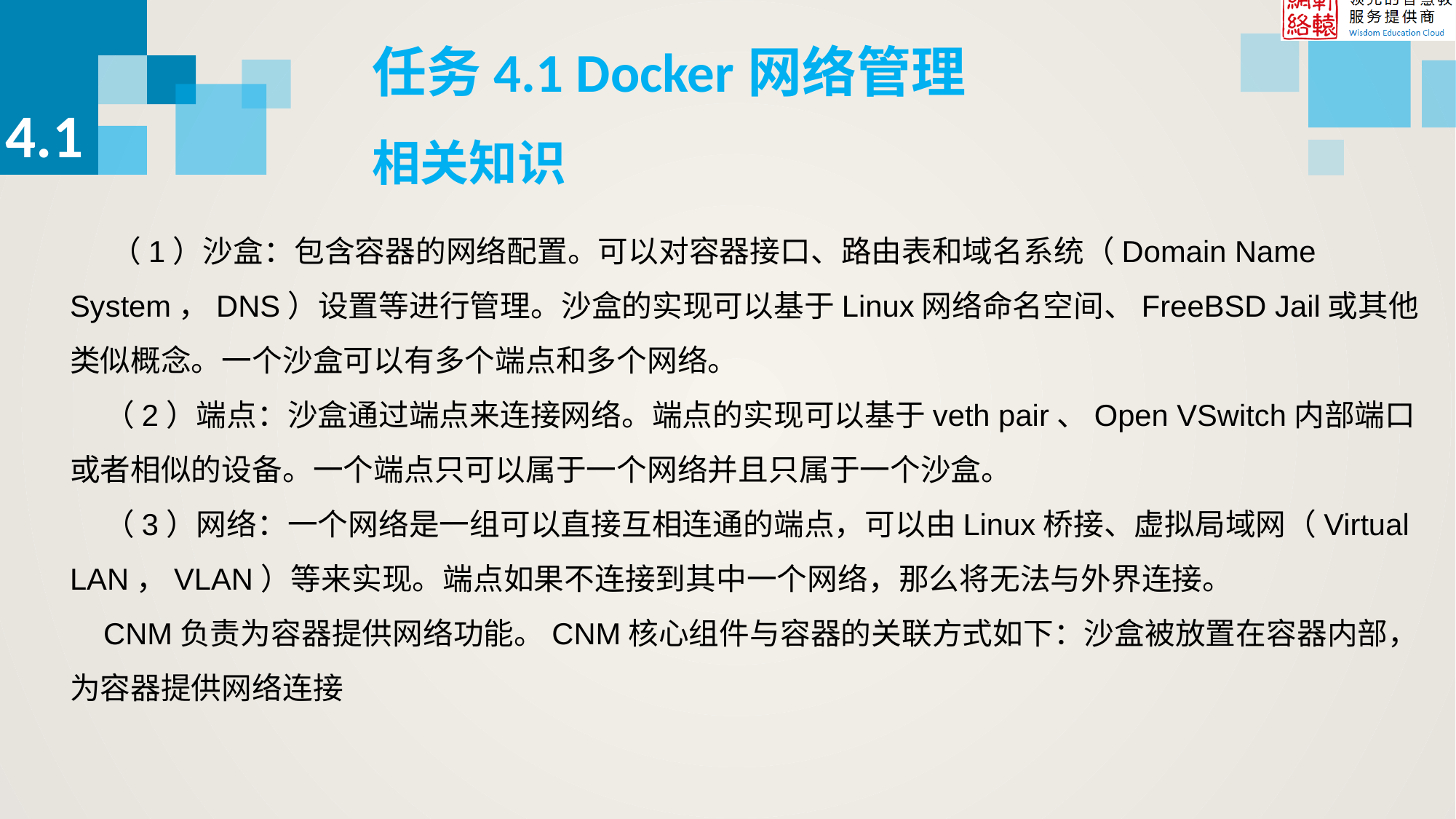

任务4.1 Docker网络管理
4.1
相关知识
     （1）沙盒：包含容器的网络配置。可以对容器接口、路由表和域名系统（Domain Name System，DNS）设置等进行管理。沙盒的实现可以基于Linux网络命名空间、FreeBSD Jail或其他类似概念。一个沙盒可以有多个端点和多个网络。
    （2）端点：沙盒通过端点来连接网络。端点的实现可以基于veth pair、Open VSwitch内部端口或者相似的设备。一个端点只可以属于一个网络并且只属于一个沙盒。
    （3）网络：一个网络是一组可以直接互相连通的端点，可以由Linux桥接、虚拟局域网（Virtual LAN，VLAN）等来实现。端点如果不连接到其中一个网络，那么将无法与外界连接。
    CNM负责为容器提供网络功能。CNM核心组件与容器的关联方式如下：沙盒被放置在容器内部，为容器提供网络连接